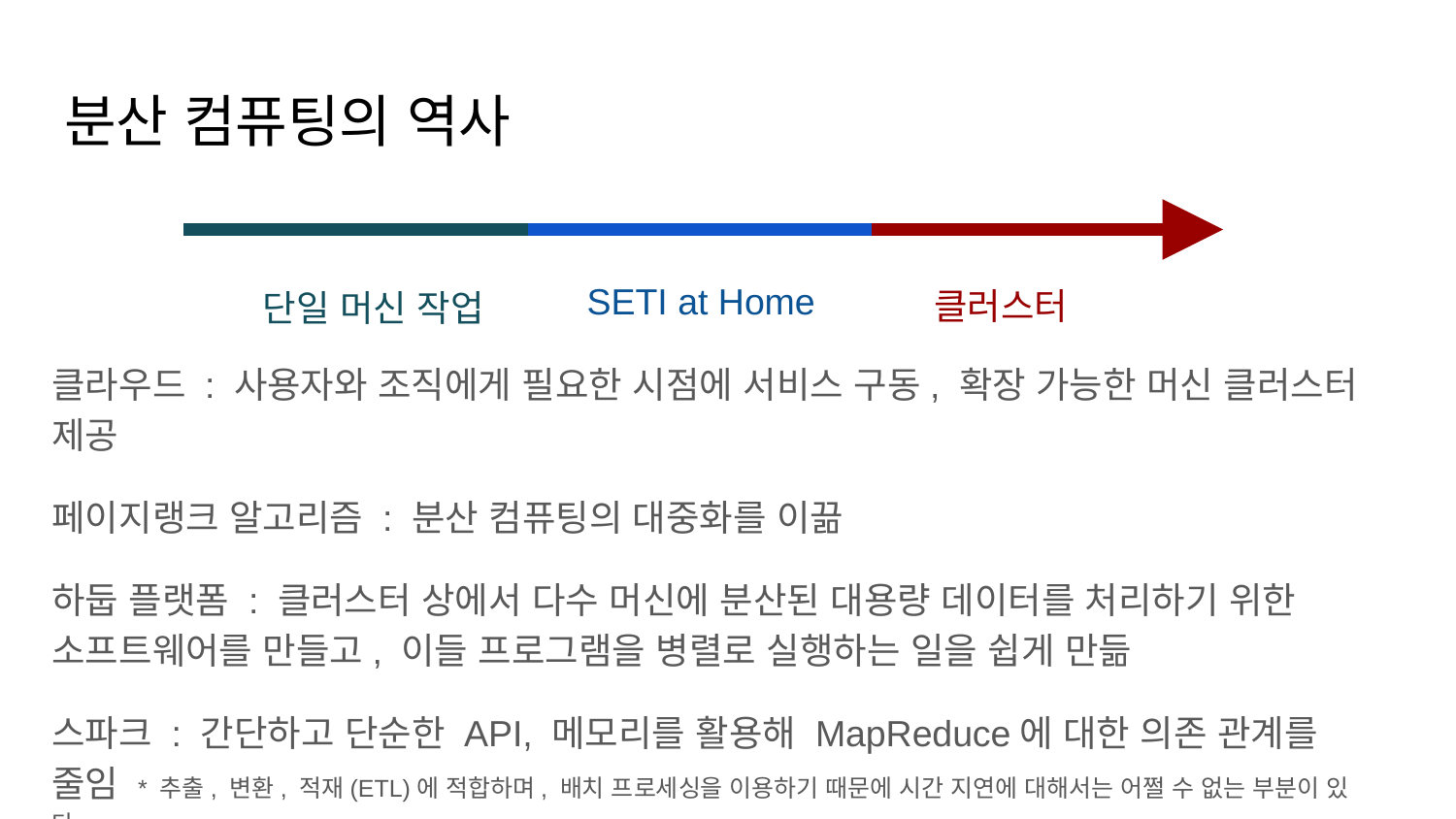

클러스터
# 분산 컴퓨팅의 역사
SETI at Home
        단일 머신 작업

클라우드 : 사용자와 조직에게 필요한 시점에 서비스 구동, 확장 가능한 머신 클러스터 제공
페이지랭크 알고리즘 : 분산 컴퓨팅의 대중화를 이끎
하둡 플랫폼 : 클러스터 상에서 다수 머신에 분산된 대용량 데이터를 처리하기 위한 소프트웨어를 만들고, 이들 프로그램을 병렬로 실행하는 일을 쉽게 만듦
스파크 : 간단하고 단순한 API, 메모리를 활용해 MapReduce에 대한 의존 관계를 줄임 * 추출, 변환, 적재(ETL)에 적합하며, 배치 프로세싱을 이용하기 때문에 시간 지연에 대해서는 어쩔 수 없는 부분이 있다.